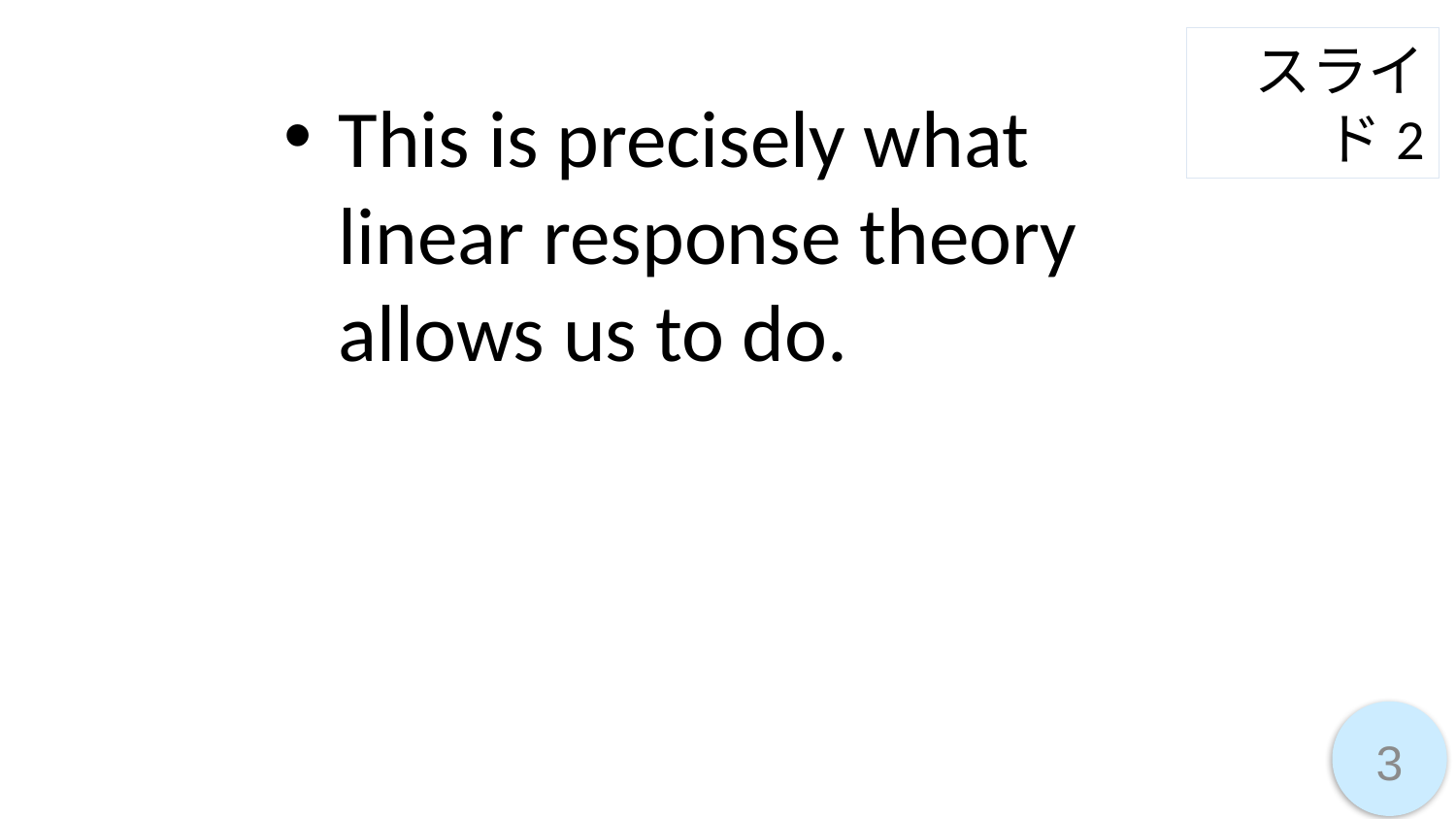

スライド2
This is precisely what linear response theory allows us to do.
3